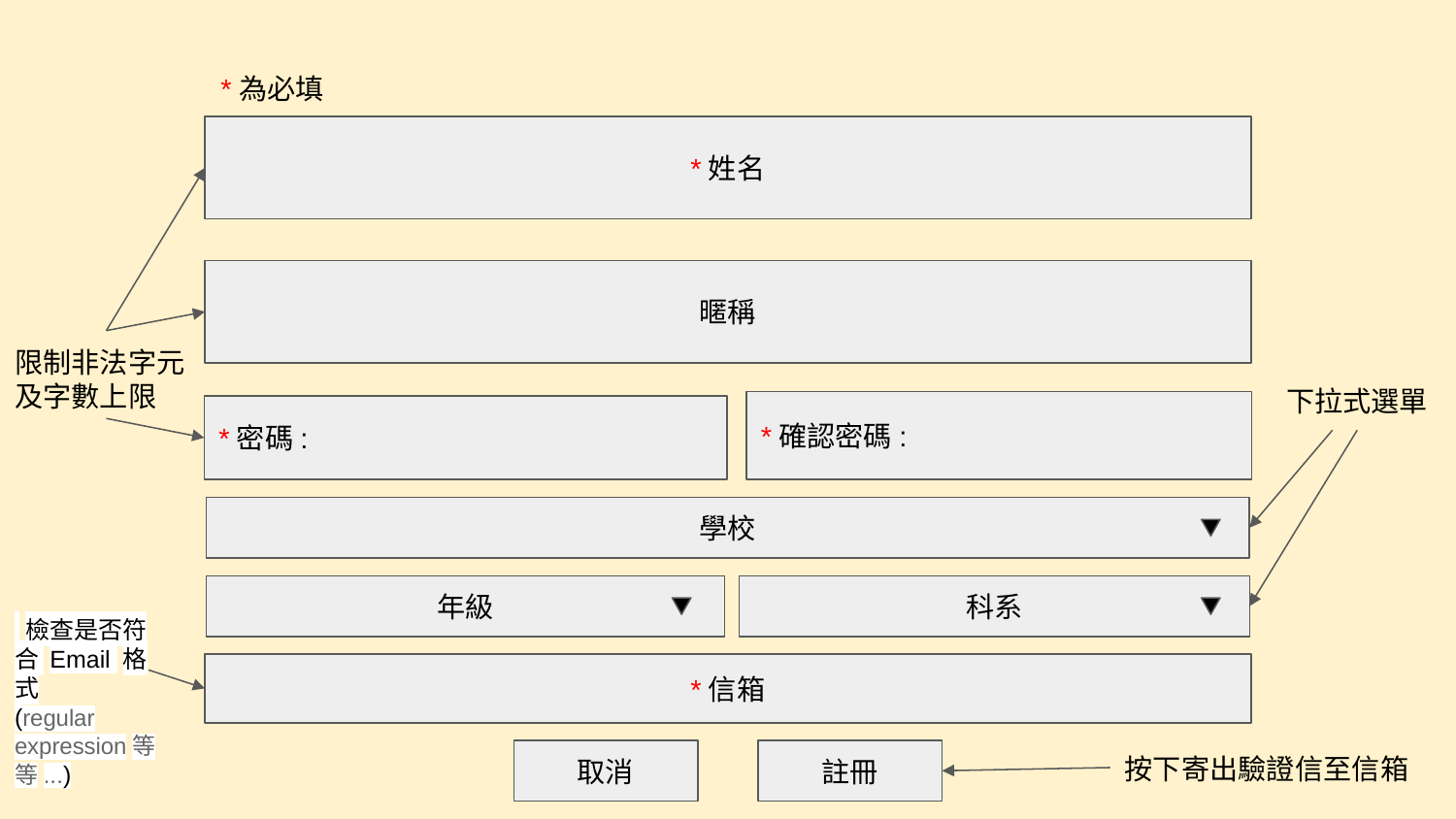

*為必填
*姓名
暱稱
限制非法字元及字數上限
下拉式選單
*確認密碼:
*密碼:
學校

年級
科系

 檢查是否符合 Email 格式
(regular expression等等...)
*信箱
按下寄出驗證信至信箱
取消
註冊